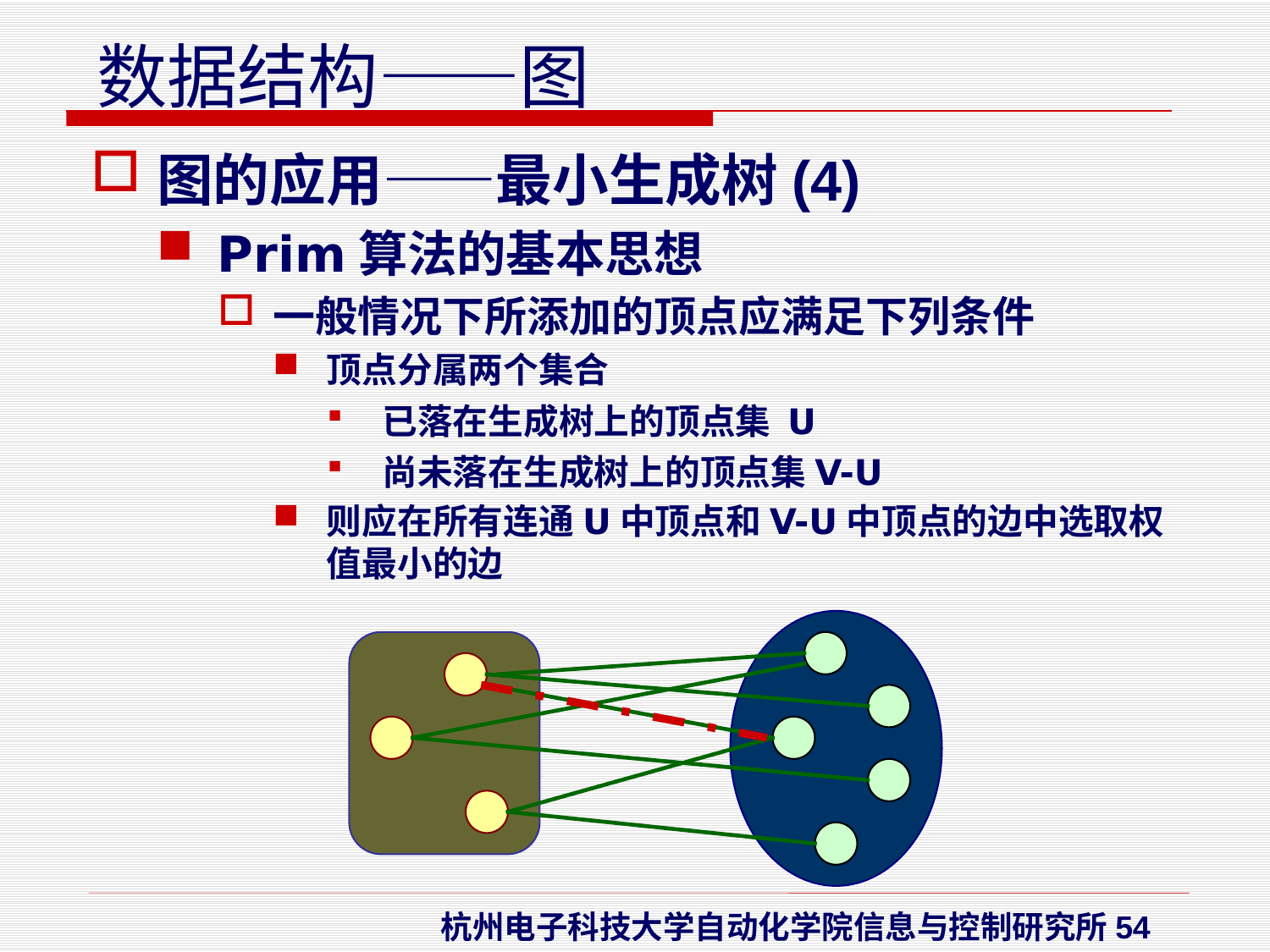

图的应用——最小生成树(4)
Prim算法的基本思想
一般情况下所添加的顶点应满足下列条件
顶点分属两个集合
已落在生成树上的顶点集 U
尚未落在生成树上的顶点集V-U
则应在所有连通U中顶点和V-U中顶点的边中选取权值最小的边